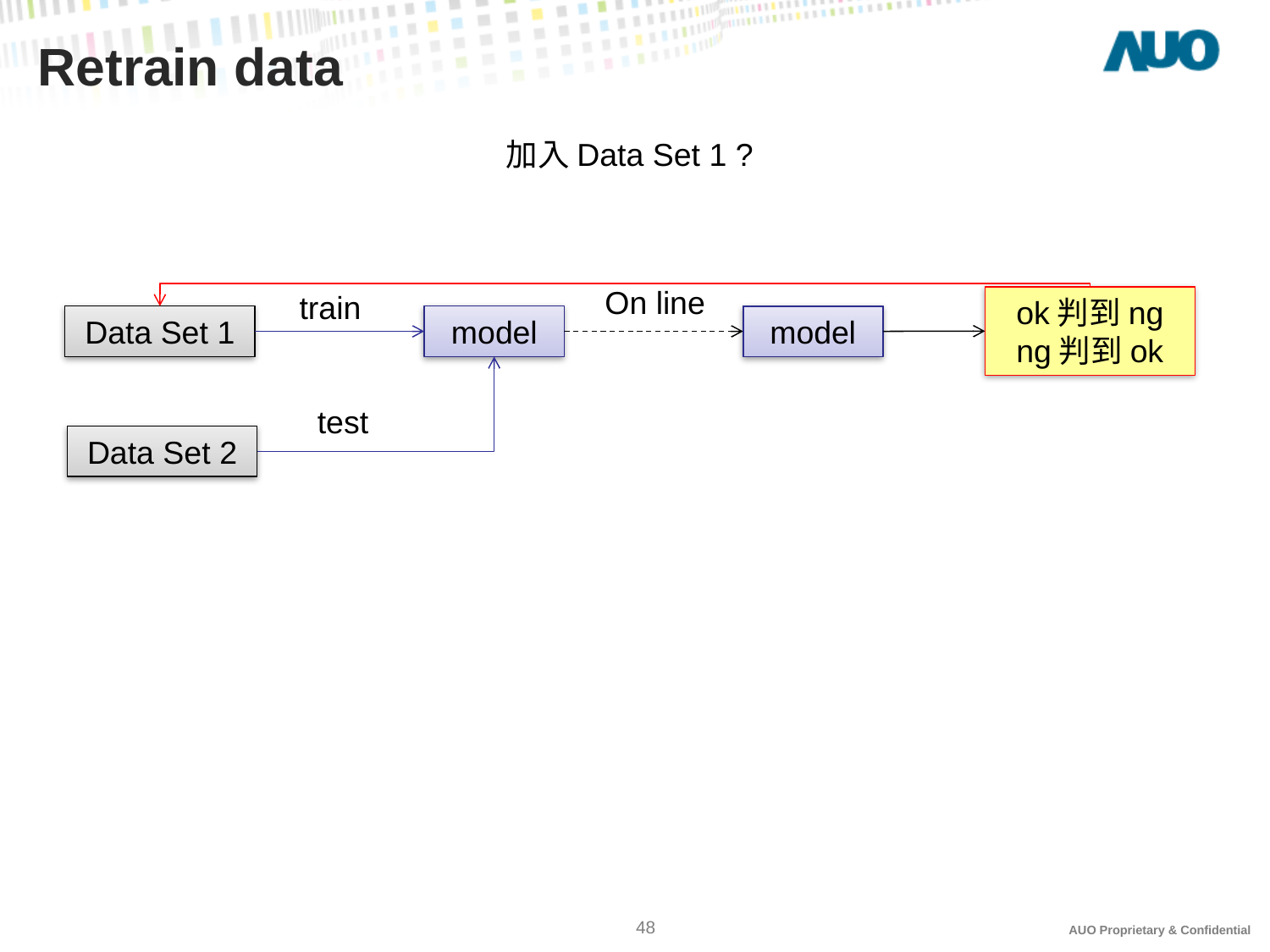

# Retrain data
加入Data Set 1 ?
On line
train
ok判到ng
ng判到ok
Data Set 1
model
model
test
Data Set 2